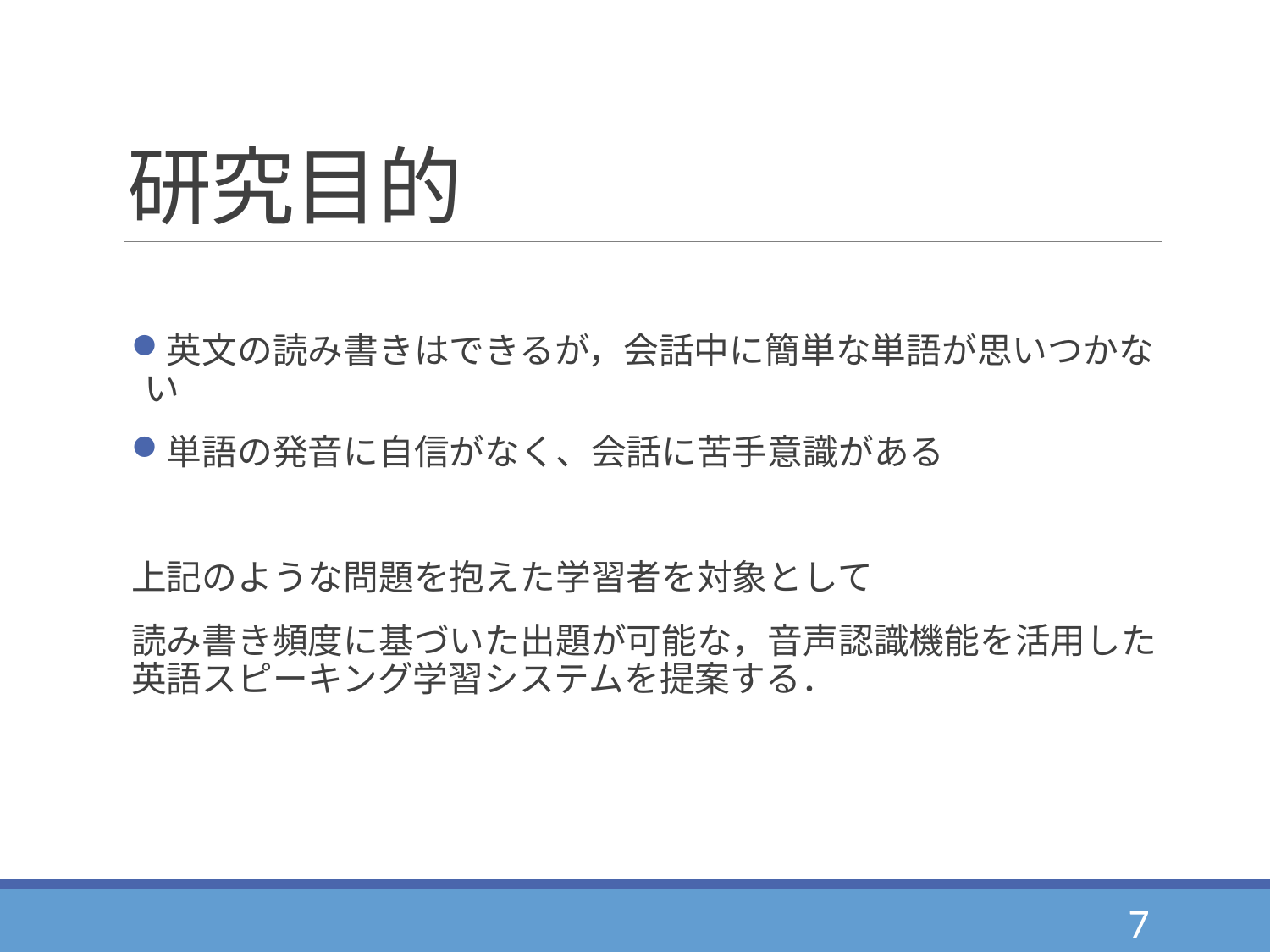

# 研究目的

英文の読み書きはできるが，会話中に簡単な単語が思いつかない
単語の発音に自信がなく、会話に苦手意識がある

上記のような問題を抱えた学習者を対象として
読み書き頻度に基づいた出題が可能な，音声認識機能を活用した英語スピーキング学習システムを提案する．

7